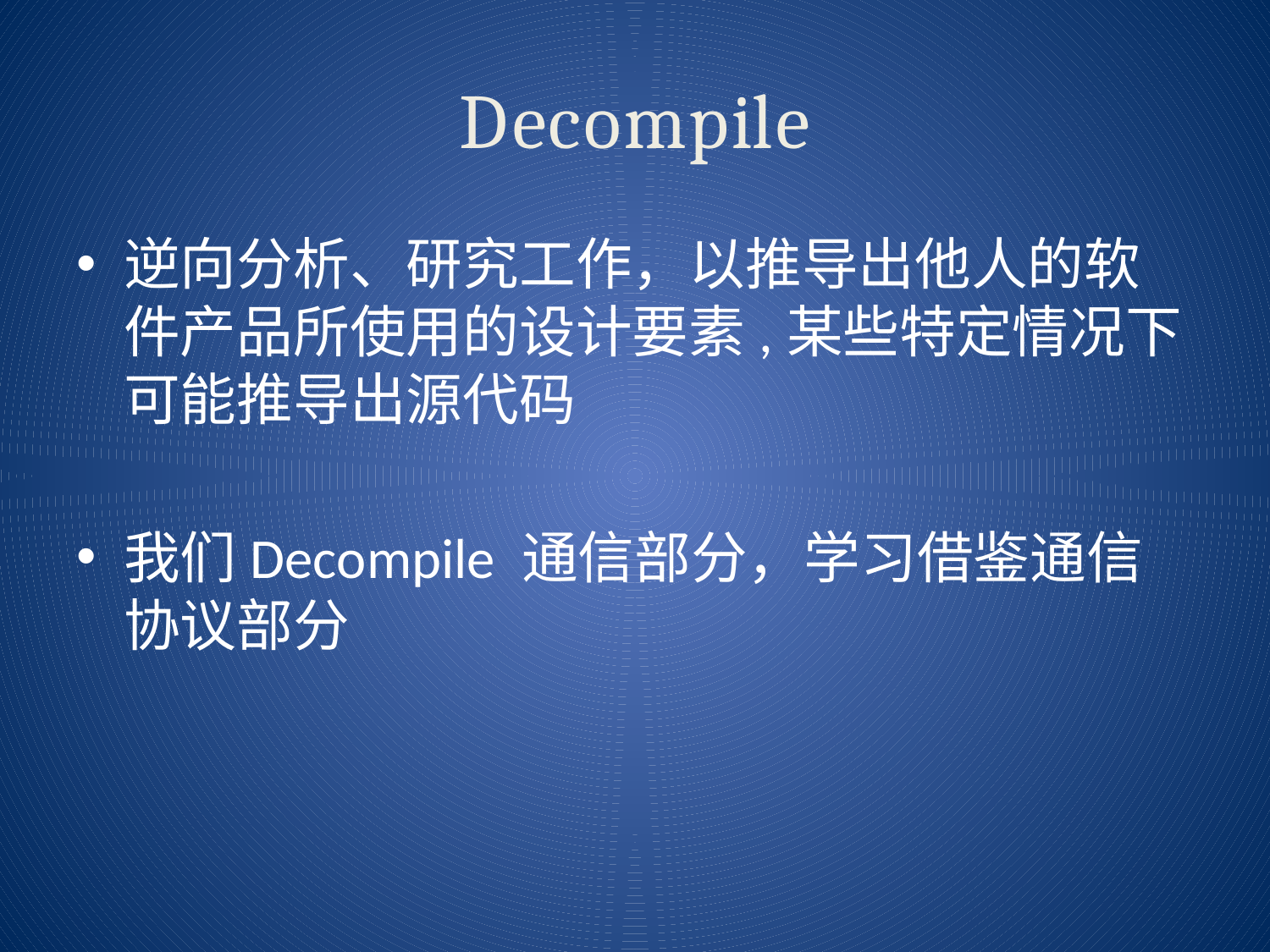

# Decompile
逆向分析、研究工作，以推导出他人的软件产品所使用的设计要素,某些特定情况下可能推导出源代码

我们Decompile 通信部分，学习借鉴通信协议部分